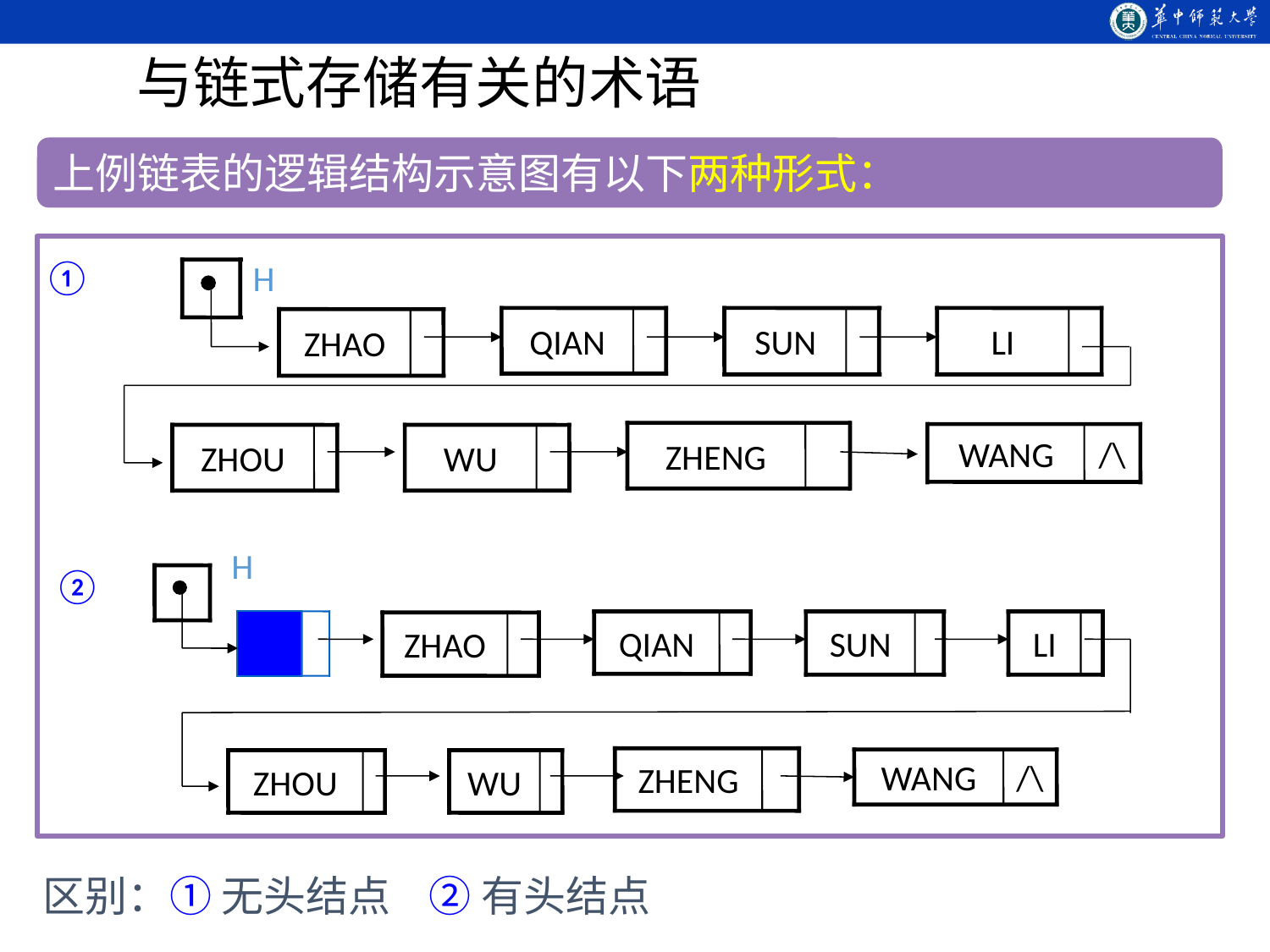

与链式存储有关的术语
上例链表的逻辑结构示意图有以下两种形式：

①
H

QIAN

SUN

LI

ZHAO

ZHENG

WANG

/\

ZHOU

WU

H

QIAN

SUN

LI

ZHAO

ZHENG

WANG

/\

ZHOU

WU

②
区别：① 无头结点    ② 有头结点